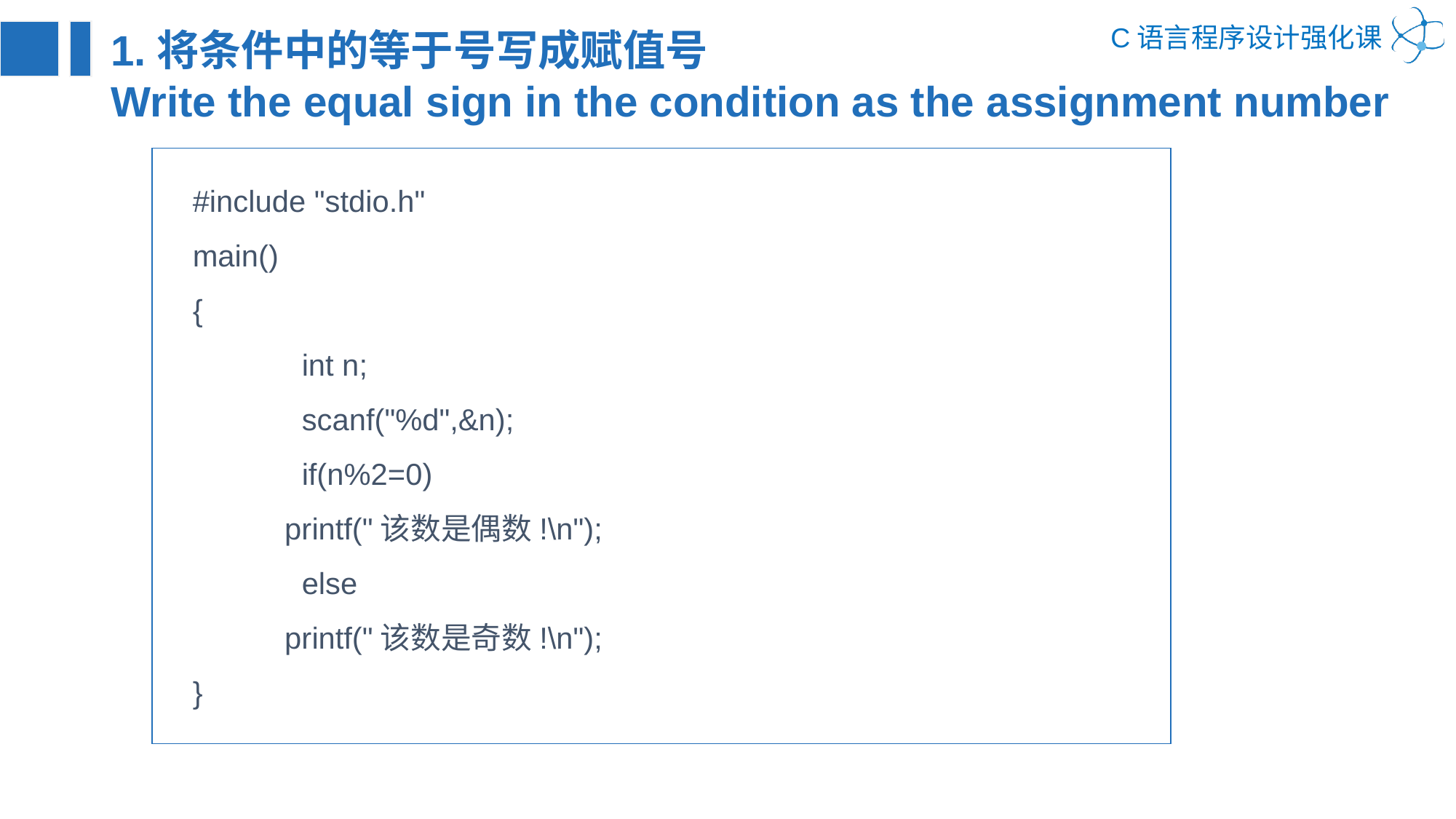

1.将条件中的等于号写成赋值号
Write the equal sign in the condition as the assignment number

#include "stdio.h"
main()
{
	int n;
	scanf("%d",&n);
	if(n%2=0)
           printf("该数是偶数!\n");
	else
           printf("该数是奇数!\n");
}